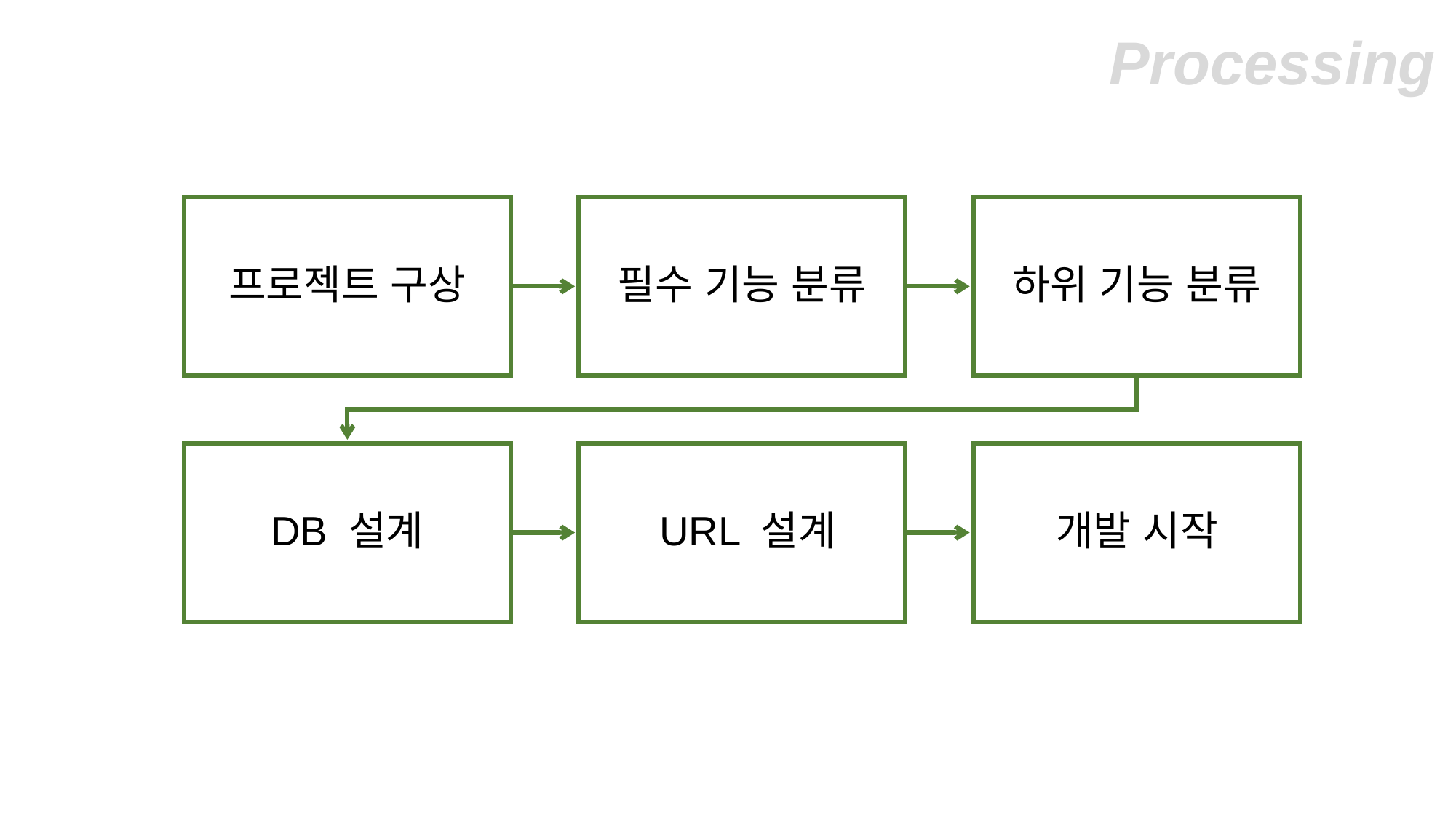

Processing

프로젝트 구상

필수 기능 분류

하위 기능 분류

DB 설계

 URL 설계
개발 시작